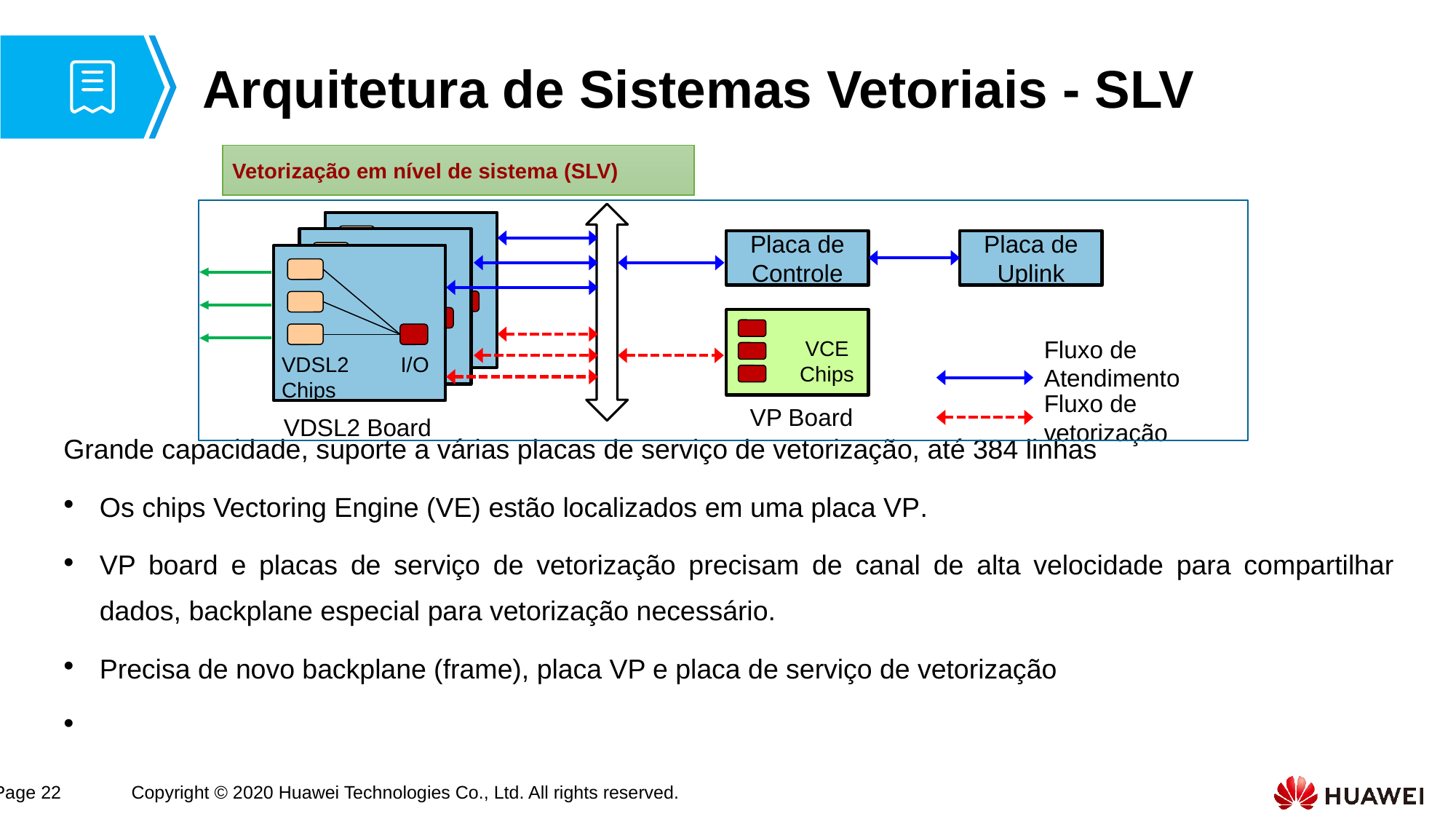

# Arquitetura de Sistemas Vetoriais - SLV

Vetorização em nível de sistema (SLV)

VDSL2芯片

VDSL2芯片
Placa de Controle
Placa de Uplink

VDSL2
Chips
I/O

Fluxo de Atendimento

VCE
Chips

Fluxo de vetorização
VP Board
VDSL2 Board

Grande capacidade, suporte a várias placas de serviço de vetorização, até 384 linhas
Os chips Vectoring Engine (VE) estão localizados em uma placa VP.
VP board e placas de serviço de vetorização precisam de canal de alta velocidade para compartilhar dados, backplane especial para vetorização necessário.
Precisa de novo backplane (frame), placa VP e placa de serviço de vetorização